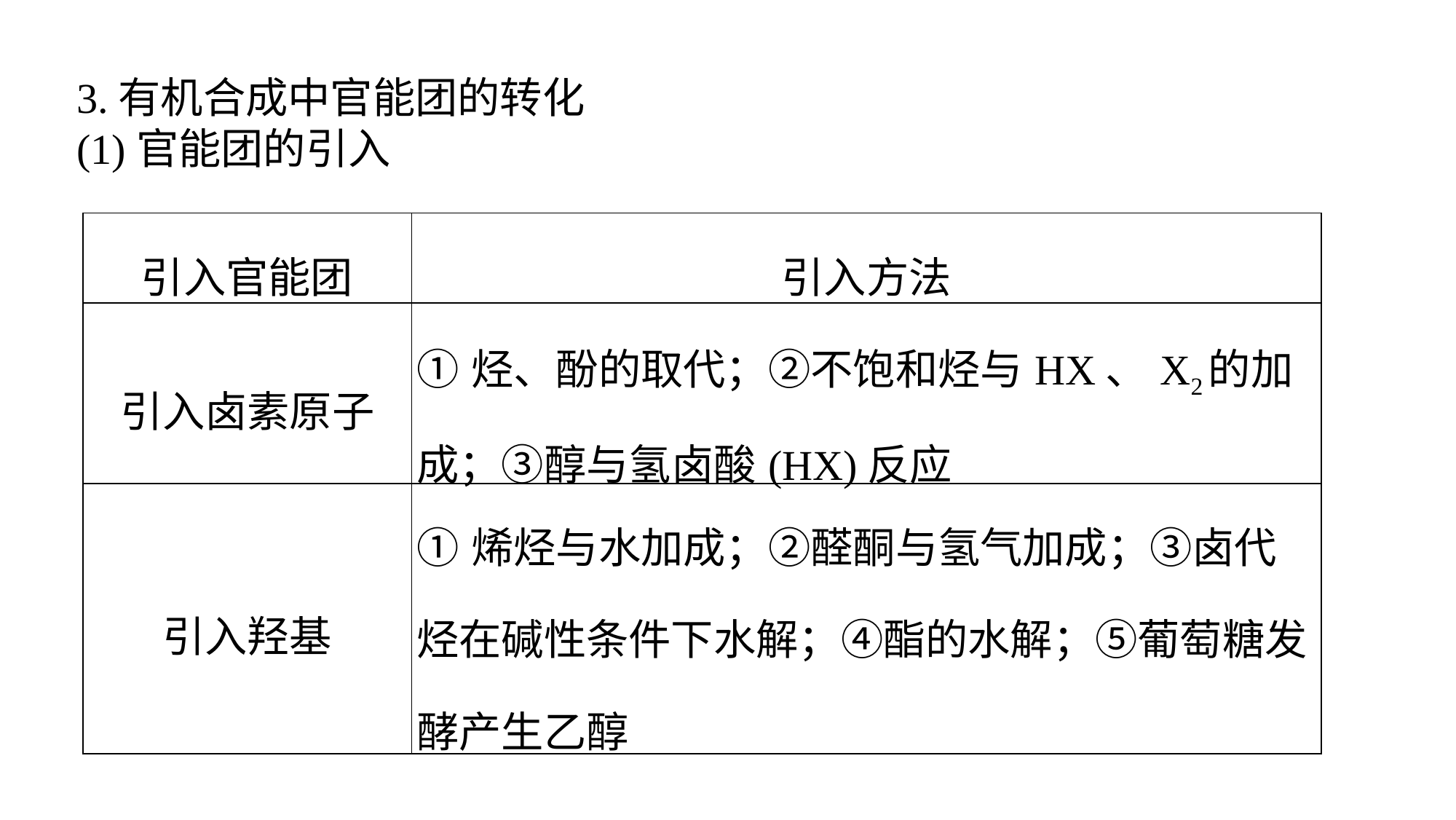

3.有机合成中官能团的转化
(1)官能团的引入
| 引入官能团 | 引入方法 |
| --- | --- |
| 引入卤素原子 | ①烃、酚的取代；②不饱和烃与HX、X2的加成；③醇与氢卤酸(HX)反应 |
| 引入羟基 | ①烯烃与水加成；②醛酮与氢气加成；③卤代烃在碱性条件下水解；④酯的水解；⑤葡萄糖发酵产生乙醇 |